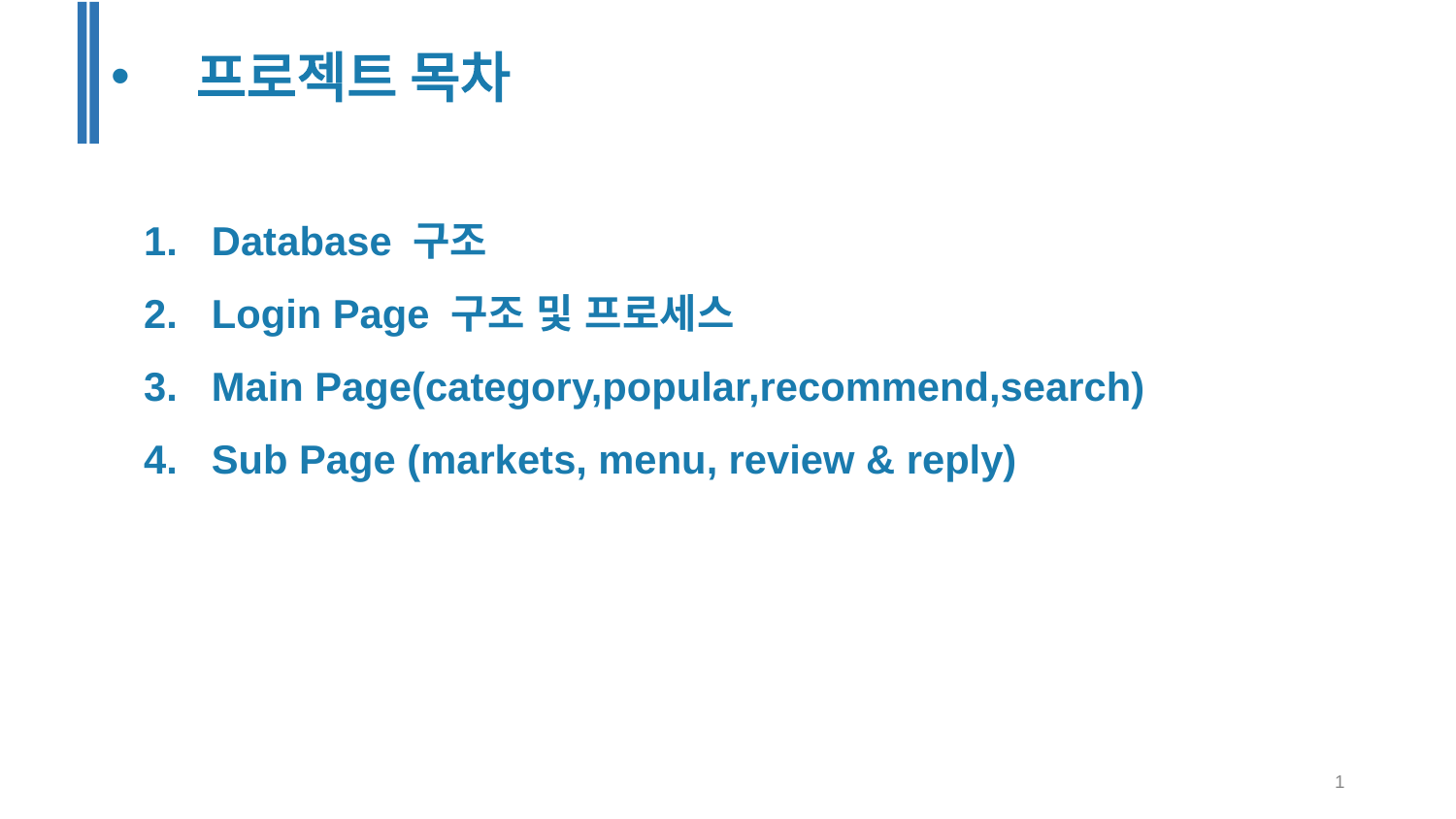

프로젝트 목차
 Database 구조
 Login Page 구조 및 프로세스
 Main Page(category,popular,recommend,search)
 Sub Page (markets, menu, review & reply)

1